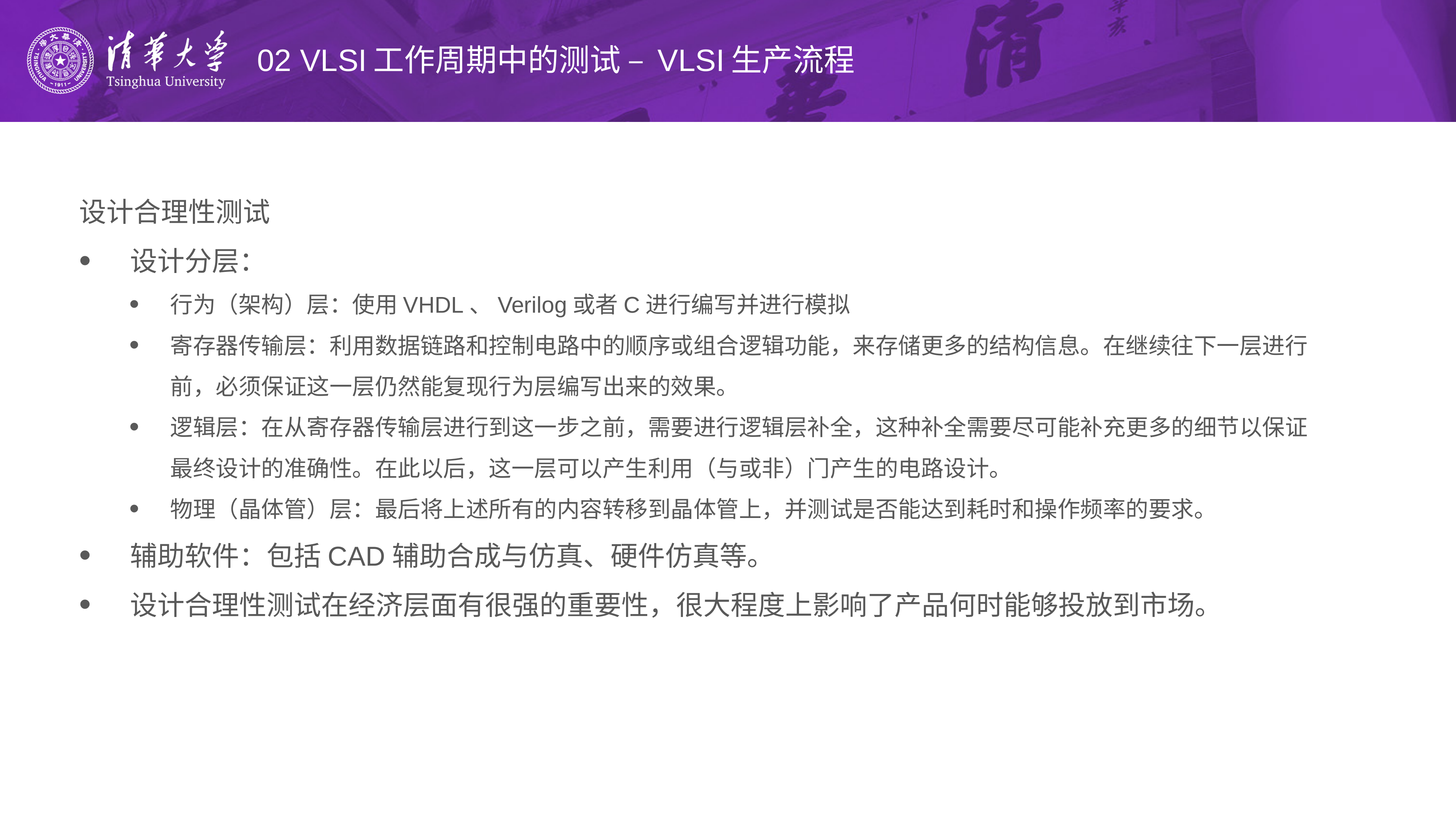

# 02 VLSI工作周期中的测试 – VLSI生产流程
设计合理性测试
设计分层：
行为（架构）层：使用VHDL、Verilog或者C进行编写并进行模拟
寄存器传输层：利用数据链路和控制电路中的顺序或组合逻辑功能，来存储更多的结构信息。在继续往下一层进行前，必须保证这一层仍然能复现行为层编写出来的效果。
逻辑层：在从寄存器传输层进行到这一步之前，需要进行逻辑层补全，这种补全需要尽可能补充更多的细节以保证最终设计的准确性。在此以后，这一层可以产生利用（与或非）门产生的电路设计。
物理（晶体管）层：最后将上述所有的内容转移到晶体管上，并测试是否能达到耗时和操作频率的要求。
辅助软件：包括CAD辅助合成与仿真、硬件仿真等。
设计合理性测试在经济层面有很强的重要性，很大程度上影响了产品何时能够投放到市场。